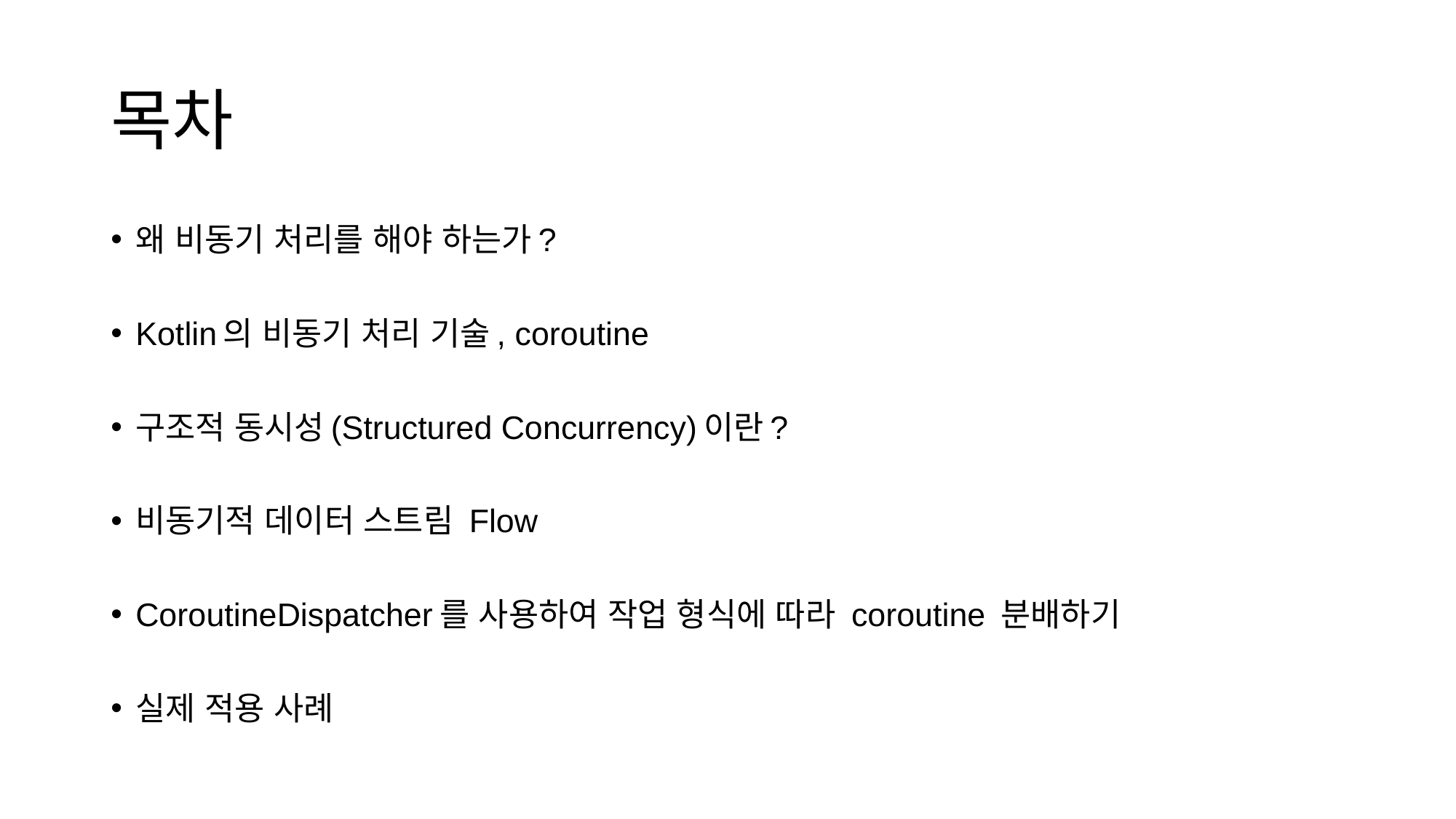

# 목차
왜 비동기 처리를 해야 하는가?

Kotlin의 비동기 처리 기술, coroutine

구조적 동시성(Structured Concurrency)이란?

비동기적 데이터 스트림 Flow

CoroutineDispatcher를 사용하여 작업 형식에 따라 coroutine 분배하기

실제 적용 사례